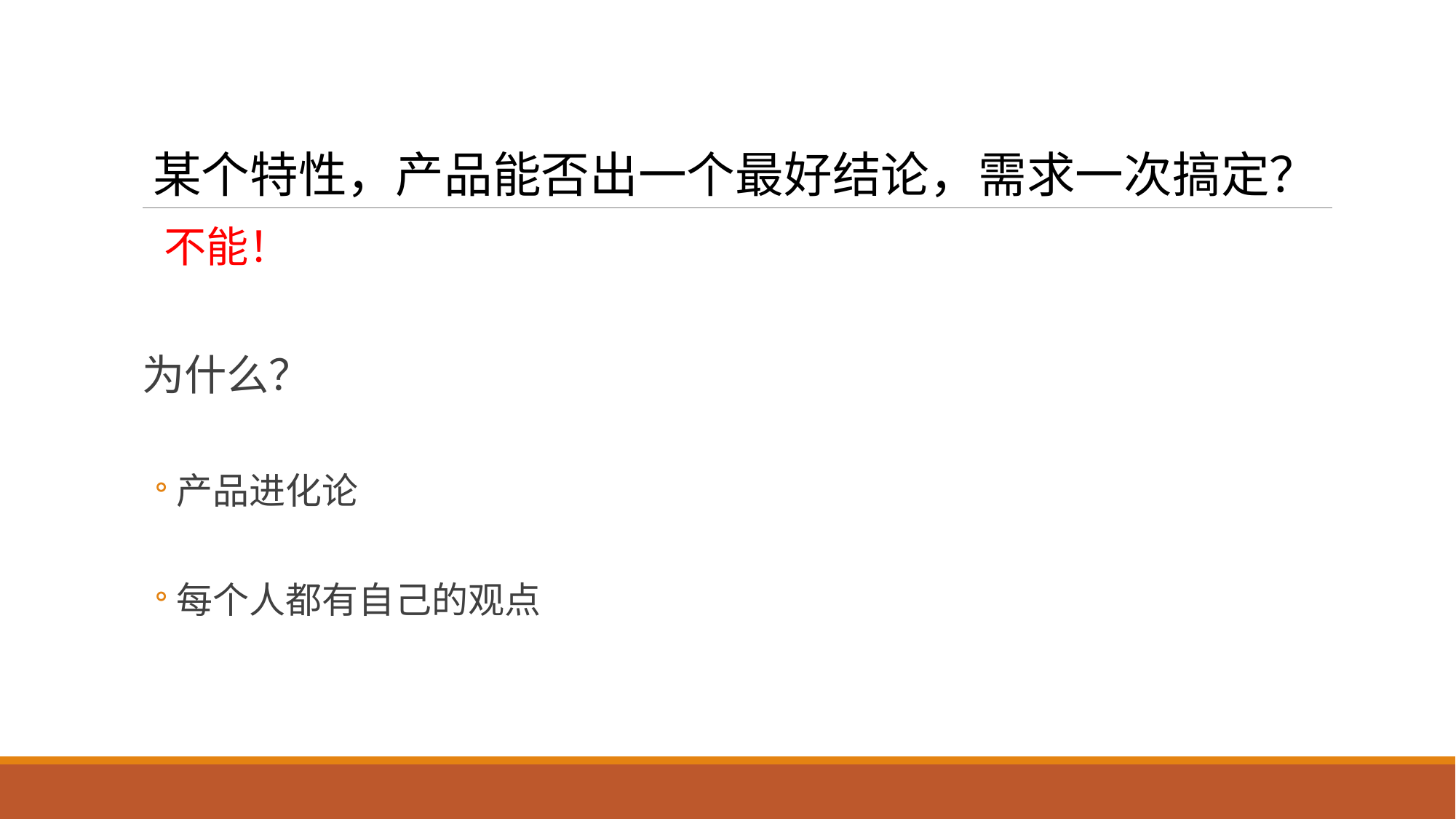

# 某个特性，产品能否出一个最好结论，需求一次搞定？
不能！

为什么？

产品进化论

每个人都有自己的观点